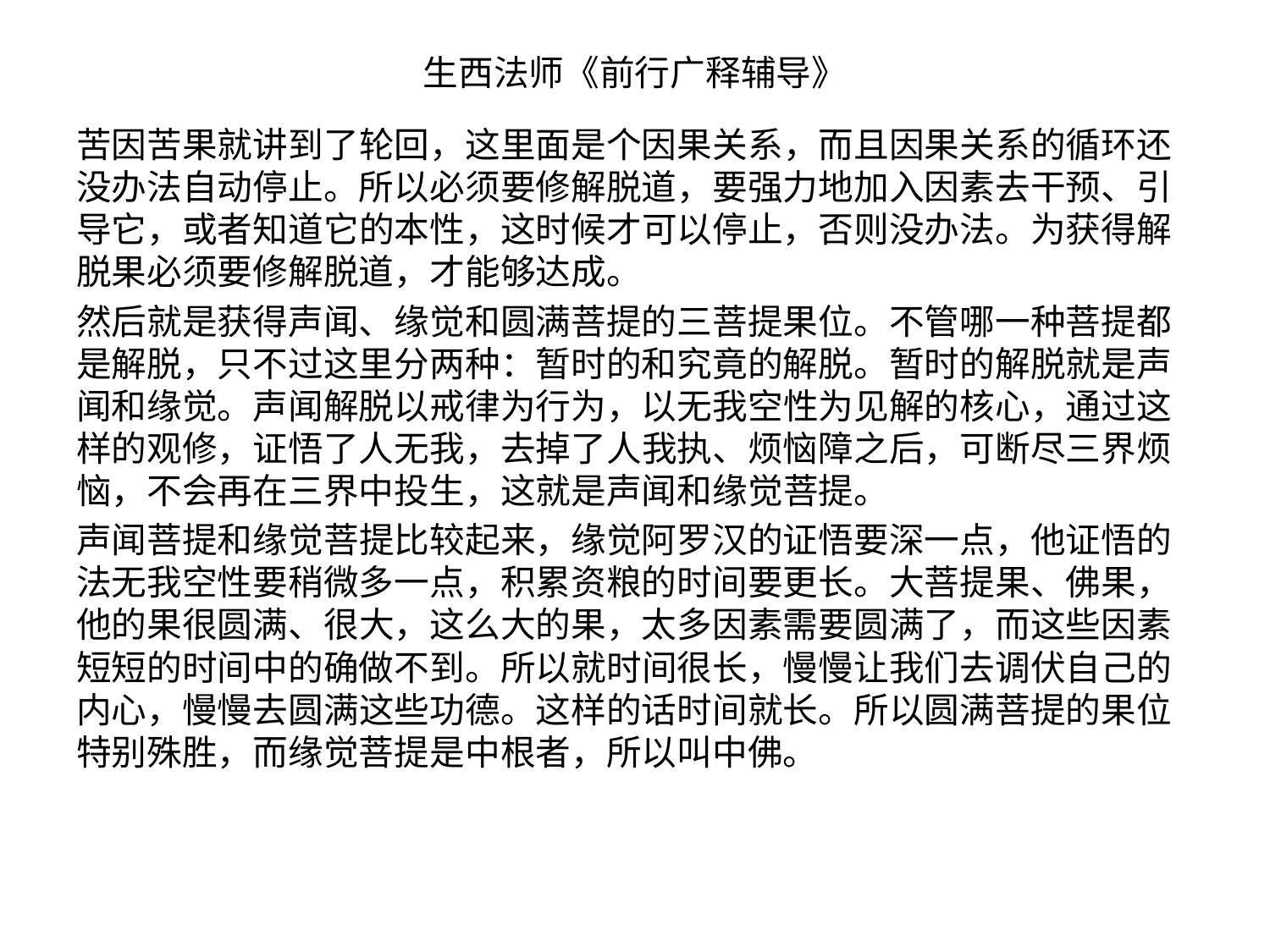

# 生西法师《前行广释辅导》
苦因苦果就讲到了轮回，这里面是个因果关系，而且因果关系的循环还没办法自动停止。所以必须要修解脱道，要强力地加入因素去干预、引导它，或者知道它的本性，这时候才可以停止，否则没办法。为获得解脱果必须要修解脱道，才能够达成。
然后就是获得声闻、缘觉和圆满菩提的三菩提果位。不管哪一种菩提都是解脱，只不过这里分两种：暂时的和究竟的解脱。暂时的解脱就是声闻和缘觉。声闻解脱以戒律为行为，以无我空性为见解的核心，通过这样的观修，证悟了人无我，去掉了人我执、烦恼障之后，可断尽三界烦恼，不会再在三界中投生，这就是声闻和缘觉菩提。
声闻菩提和缘觉菩提比较起来，缘觉阿罗汉的证悟要深一点，他证悟的法无我空性要稍微多一点，积累资粮的时间要更长。大菩提果、佛果，他的果很圆满、很大，这么大的果，太多因素需要圆满了，而这些因素短短的时间中的确做不到。所以就时间很长，慢慢让我们去调伏自己的内心，慢慢去圆满这些功德。这样的话时间就长。所以圆满菩提的果位特别殊胜，而缘觉菩提是中根者，所以叫中佛。